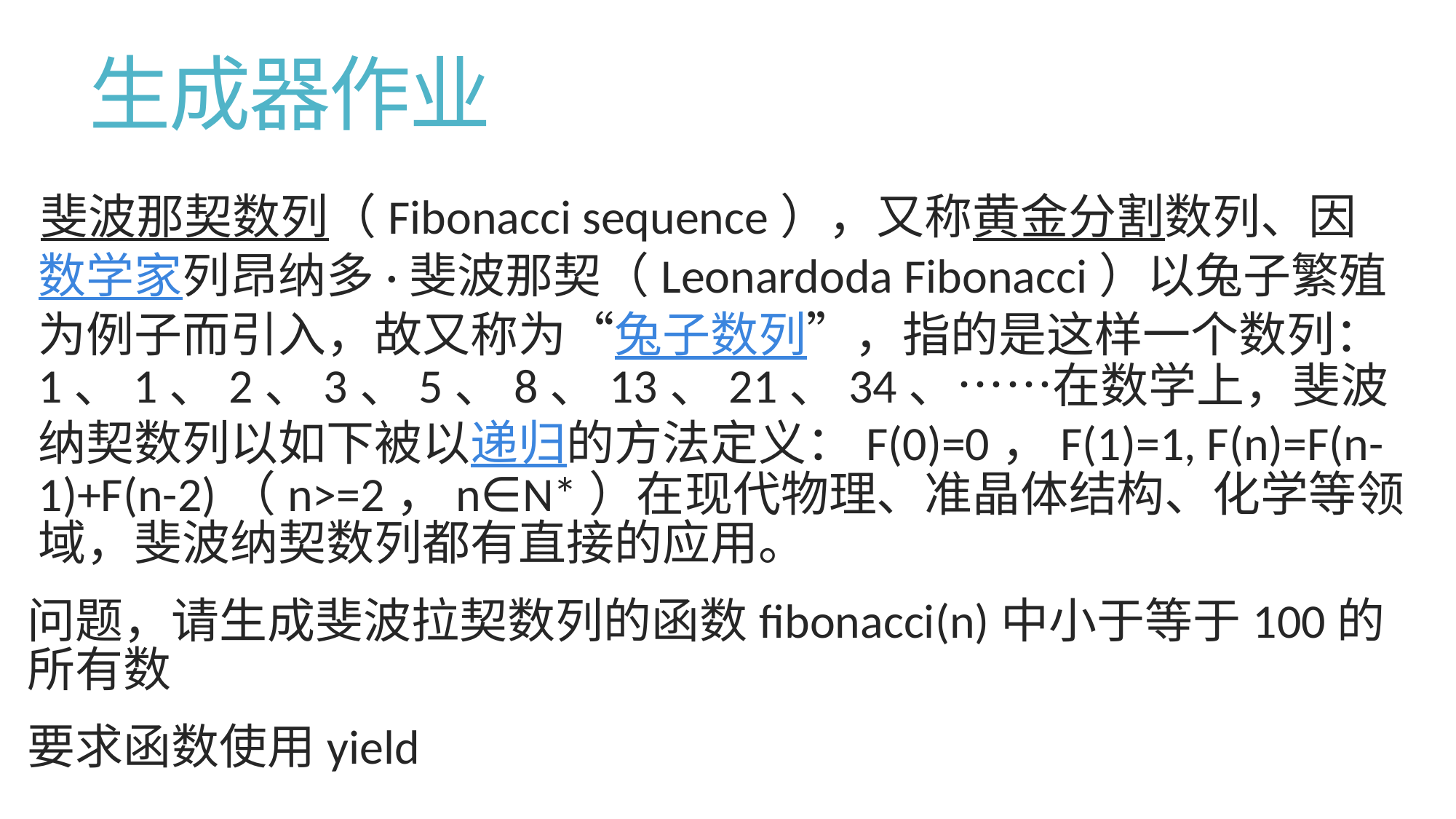

# 生成器作业
斐波那契数列（Fibonacci sequence），又称黄金分割数列、因数学家列昂纳多·斐波那契（Leonardoda Fibonacci）以兔子繁殖为例子而引入，故又称为“兔子数列”，指的是这样一个数列：1、1、2、3、5、8、13、21、34、……在数学上，斐波纳契数列以如下被以递归的方法定义：F(0)=0，F(1)=1, F(n)=F(n-1)+F(n-2)（n>=2，n∈N*）在现代物理、准晶体结构、化学等领域，斐波纳契数列都有直接的应用。
问题，请生成斐波拉契数列的函数fibonacci(n)中小于等于100的所有数
要求函数使用yield